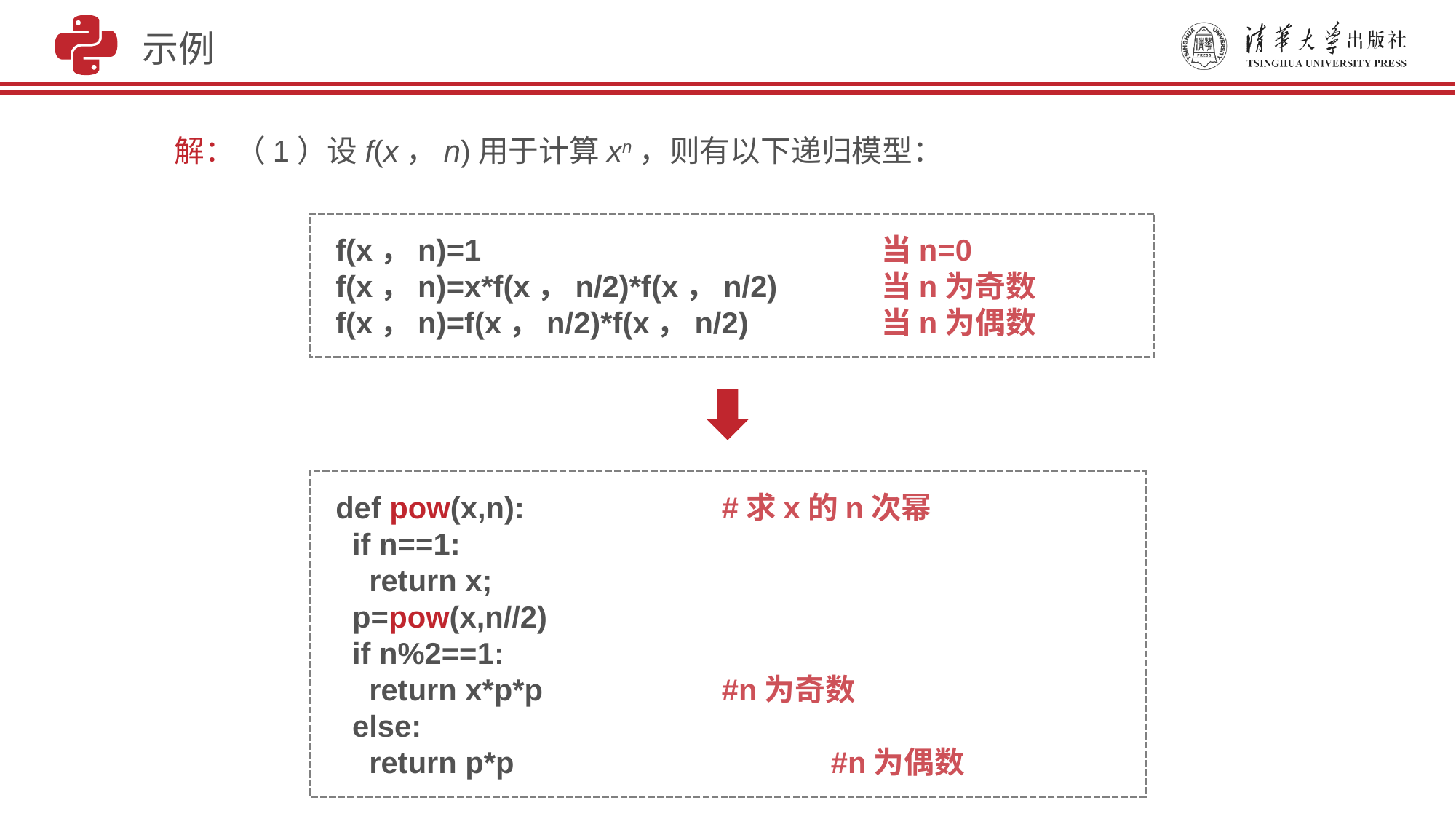

示例
解：（1）设f(x，n)用于计算xn，则有以下递归模型：
f(x，n)=1				当n=0
f(x，n)=x*f(x，n/2)*f(x，n/2)	当n为奇数
f(x，n)=f(x，n/2)*f(x，n/2)		当n为偶数

def pow(x,n):              	       #求x的n次幂
  if n==1:
    return x;
  p=pow(x,n//2)
  if n%2==1:
    return x*p*p	    	       #n为奇数
  else:
    return p*p			       #n为偶数